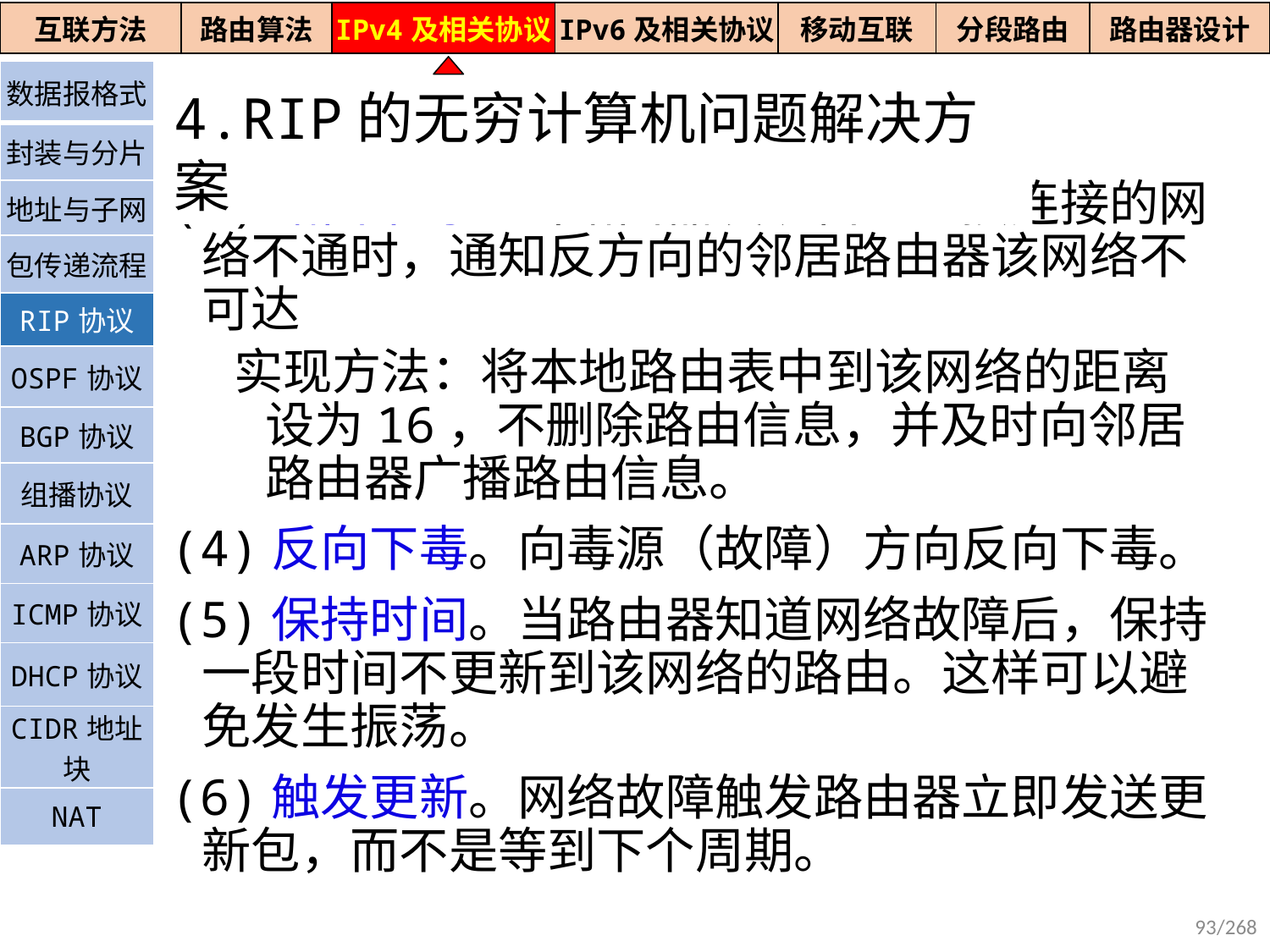

| 互联方法 | 路由算法 | IPv4及相关协议 | IPv6及相关协议 | 移动互联 | 分段路由 | 路由器设计 |
| --- | --- | --- | --- | --- | --- | --- |

| 数据报格式 |
| --- |
| 封装与分片 |
| 地址与子网 |
| 包传递流程 |
| RIP协议 |
| OSPF协议 |
| BGP协议 |
| 组播协议 |
| ARP协议 |
| ICMP协议 |
| DHCP协议 |
| CIDR地址块 |
| NAT |
4.RIP的无穷计算机问题解决方案
(3)路由中毒。当路由器发现自己直接连接的网络不通时，通知反方向的邻居路由器该网络不可达
实现方法：将本地路由表中到该网络的距离设为16，不删除路由信息，并及时向邻居路由器广播路由信息。
(4)反向下毒。向毒源（故障）方向反向下毒。
(5)保持时间。当路由器知道网络故障后，保持一段时间不更新到该网络的路由。这样可以避免发生振荡。
(6)触发更新。网络故障触发路由器立即发送更新包，而不是等到下个周期。
93/268